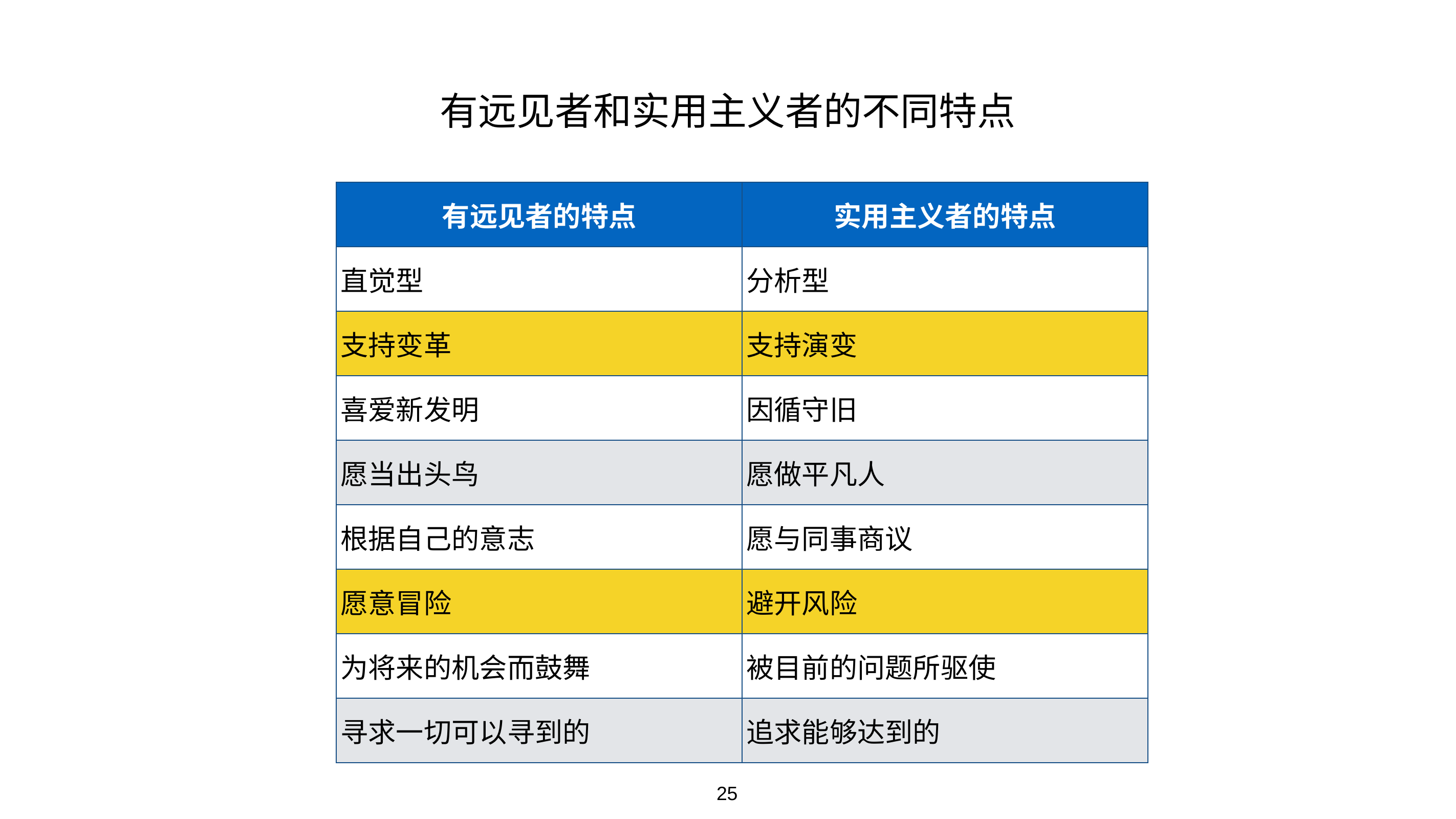

有远见者和实用主义者的不同特点
| 有远见者的特点 | 实用主义者的特点 |
| --- | --- |
| 直觉型 | 分析型 |
| 支持变革 | 支持演变 |
| 喜爱新发明 | 因循守旧 |
| 愿当出头鸟 | 愿做平凡人 |
| 根据自己的意志 | 愿与同事商议 |
| 愿意冒险 | 避开风险 |
| 为将来的机会而鼓舞 | 被目前的问题所驱使 |
| 寻求一切可以寻到的 | 追求能够达到的 |
25